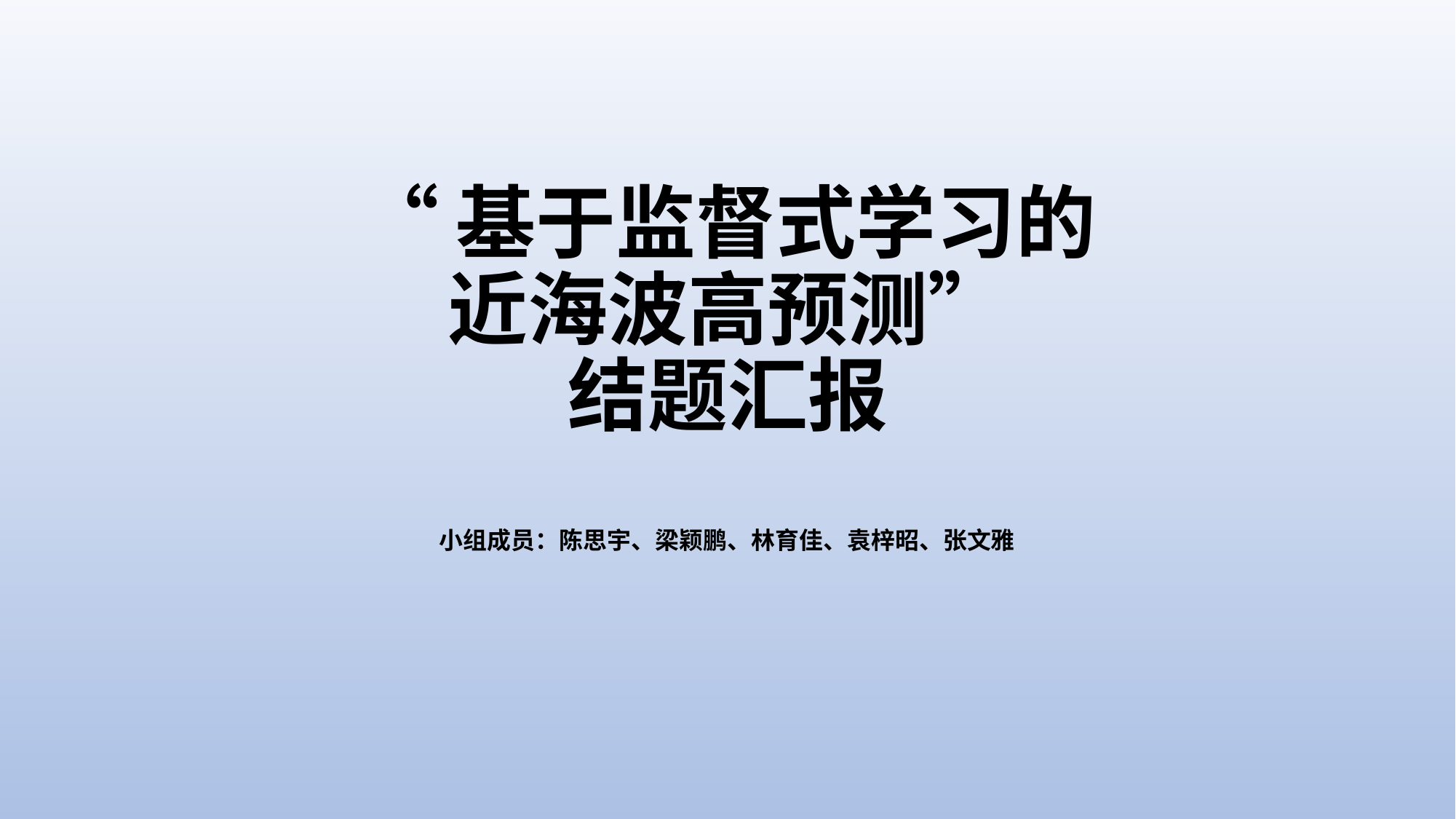

# “基于监督式学习的 近海波高预测” 结题汇报 小组成员：陈思宇、梁颖鹏、林育佳、袁梓昭、张文雅